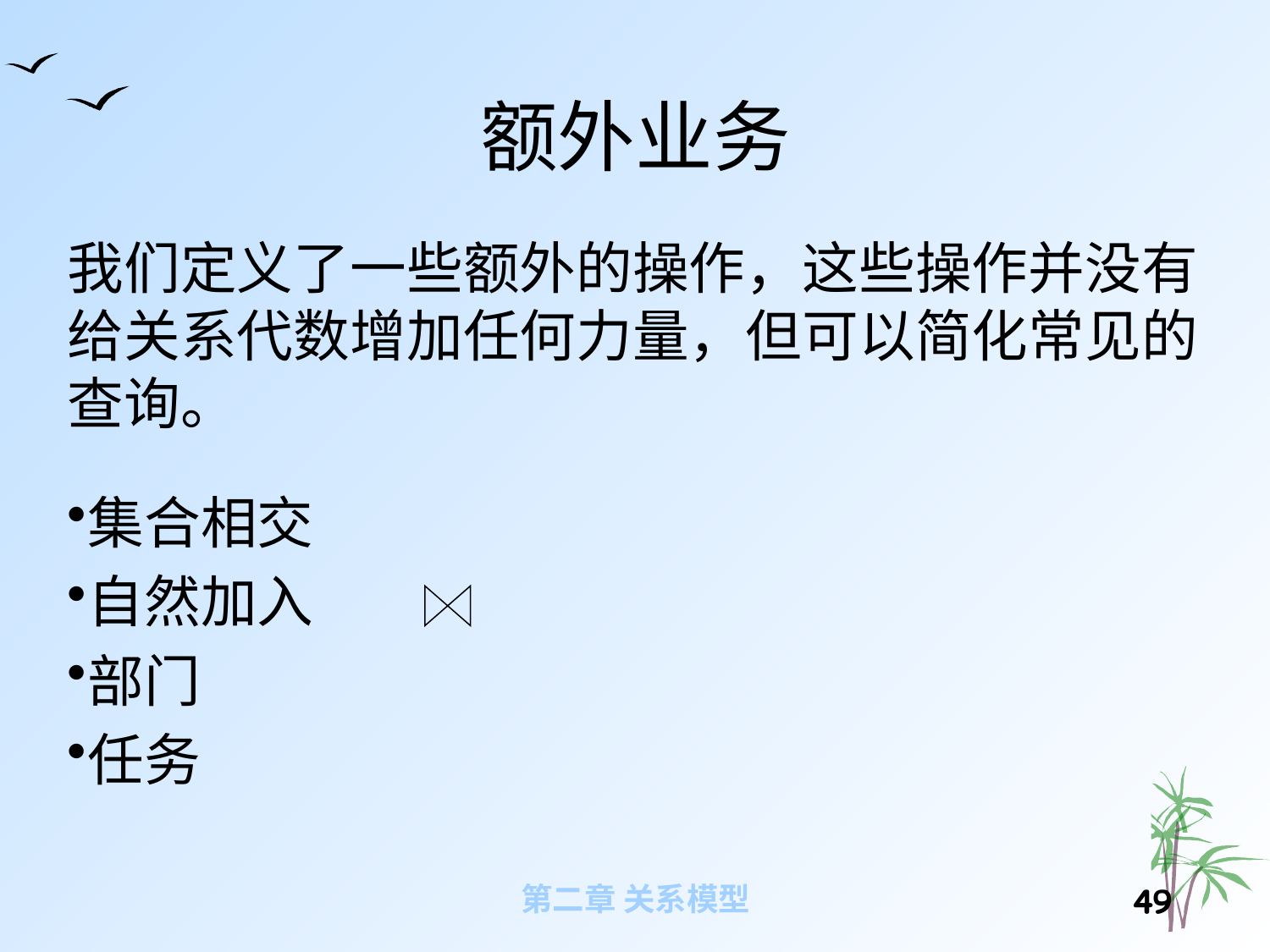

# 额外业务
我们定义了一些额外的操作，这些操作并没有给关系代数增加任何力量，但可以简化常见的查询。
集合相交
自然加入
部门
任务

第二章 关系模型
49